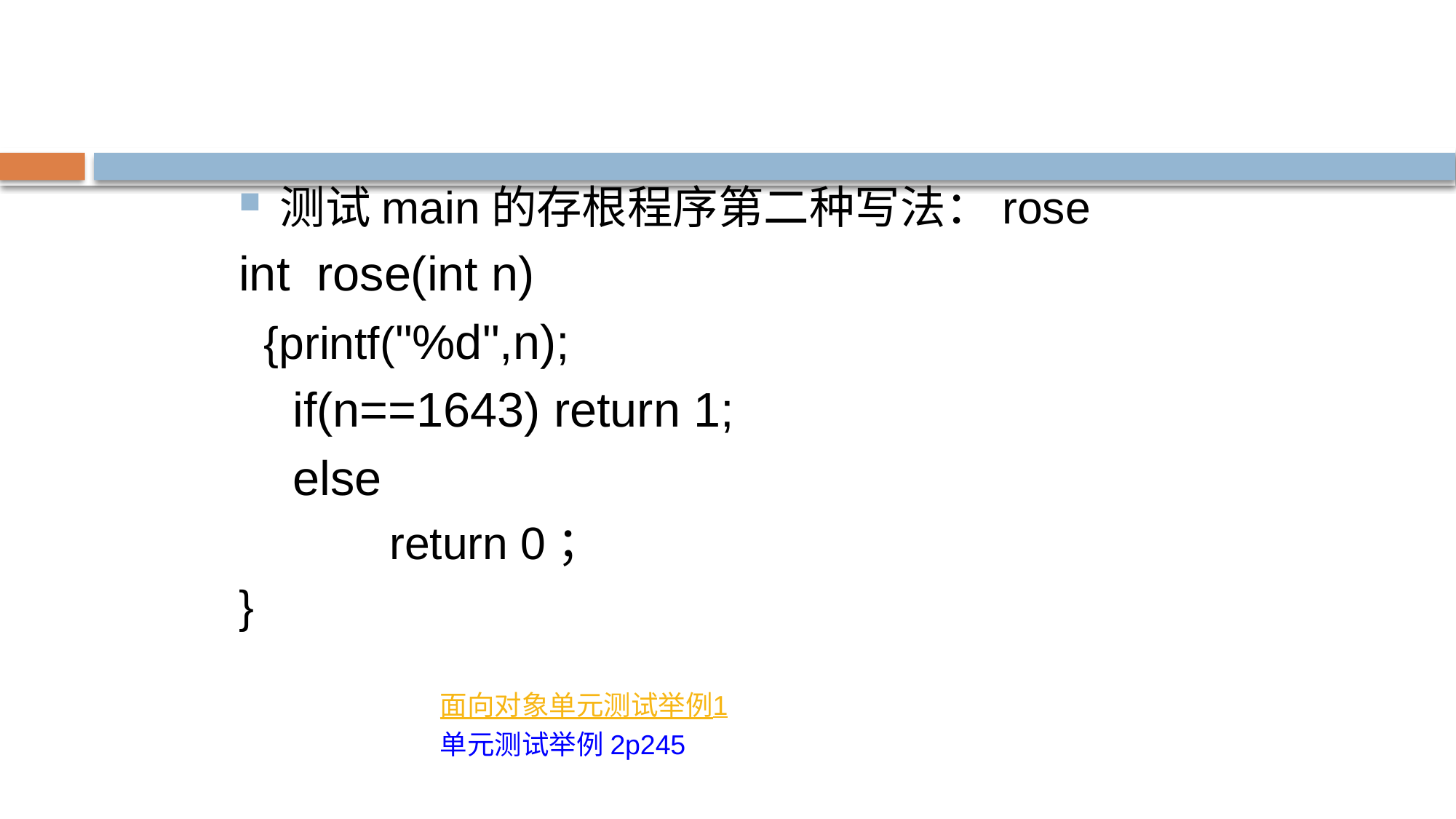

#
测试main的存根程序第二种写法：rose
int  rose(int n)
  {printf("%d",n);
    if(n==1643) return 1;
    else
            return 0；
}

面向对象单元测试举例1
单元测试举例2p245